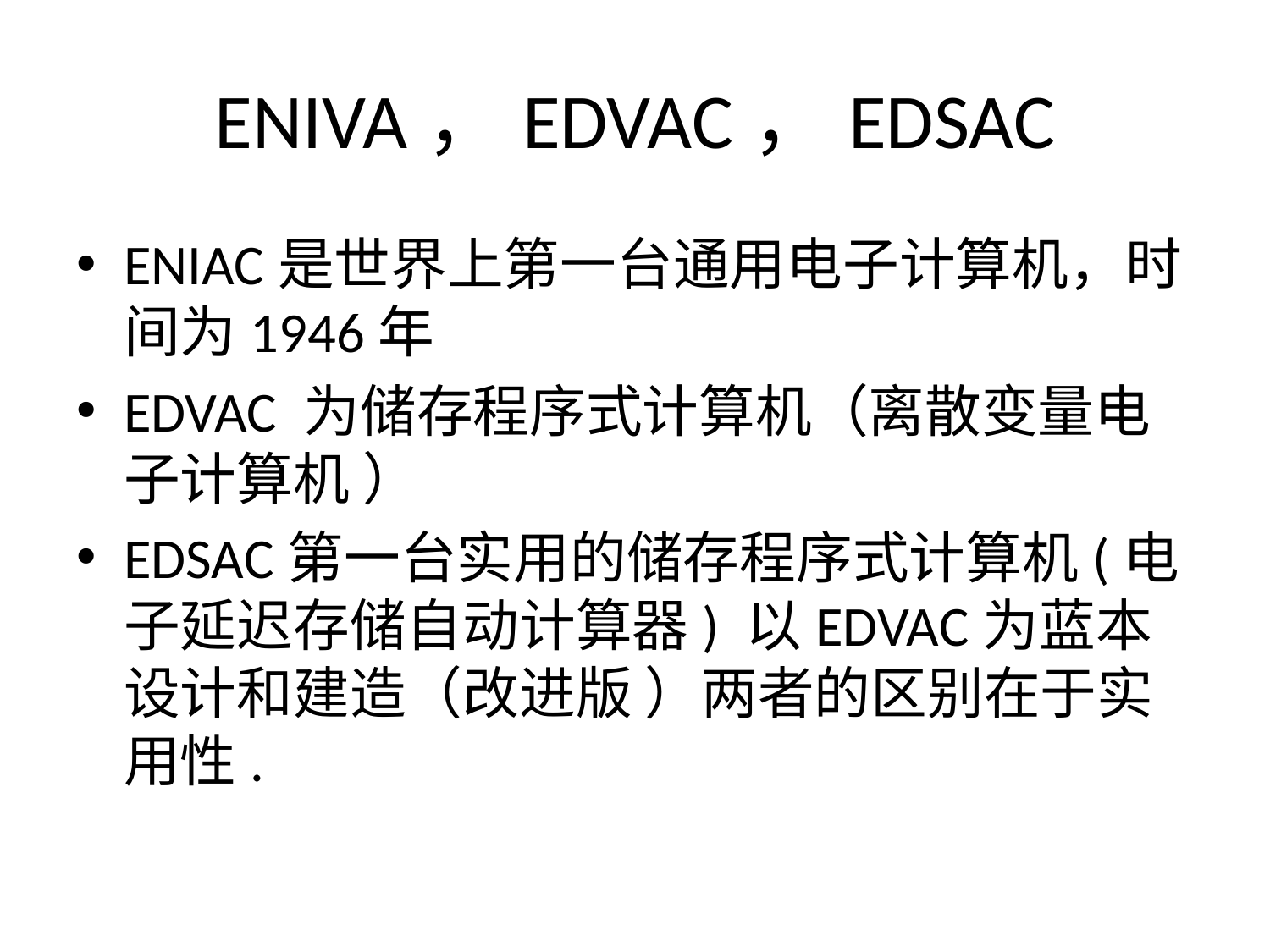

# ENIVA，EDVAC，EDSAC
ENIAC是世界上第一台通用电子计算机，时间为1946年
EDVAC 为储存程序式计算机（离散变量电子计算机 ）
EDSAC第一台实用的储存程序式计算机(电子延迟存储自动计算器) 以EDVAC为蓝本设计和建造（改进版 ）两者的区别在于实用性.